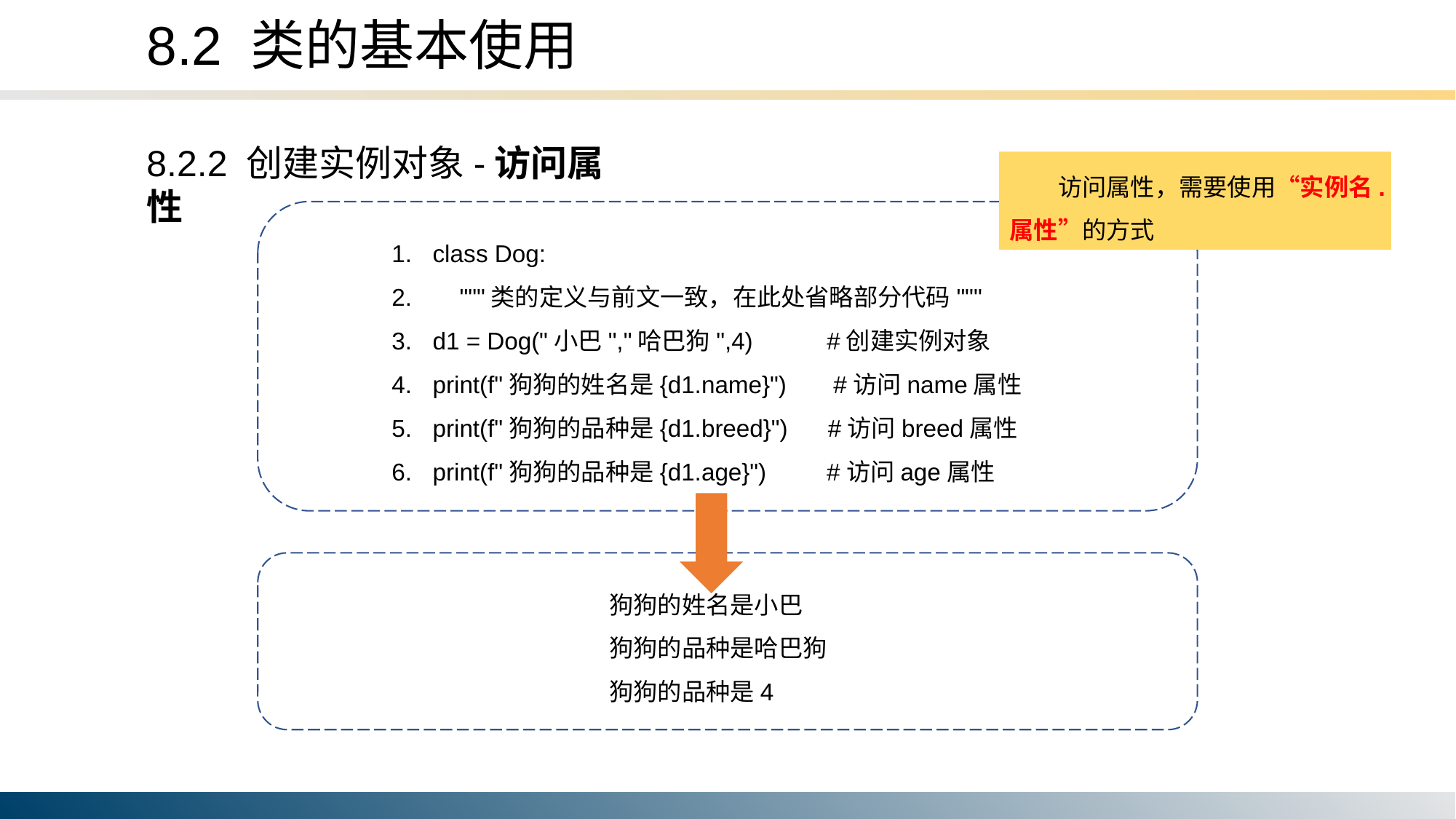

8.2 类的基本使用
8.2.2 创建实例对象-访问属性
访问属性，需要使用“实例名.属性”的方式

class Dog:
    """类的定义与前文一致，在此处省略部分代码"""
d1 = Dog("小巴","哈巴狗",4)           #创建实例对象
print(f"狗狗的姓名是{d1.name}")       #访问name属性
print(f"狗狗的品种是{d1.breed}")      #访问breed属性
print(f"狗狗的品种是{d1.age}")         #访问age属性

狗狗的姓名是小巴
狗狗的品种是哈巴狗
狗狗的品种是4